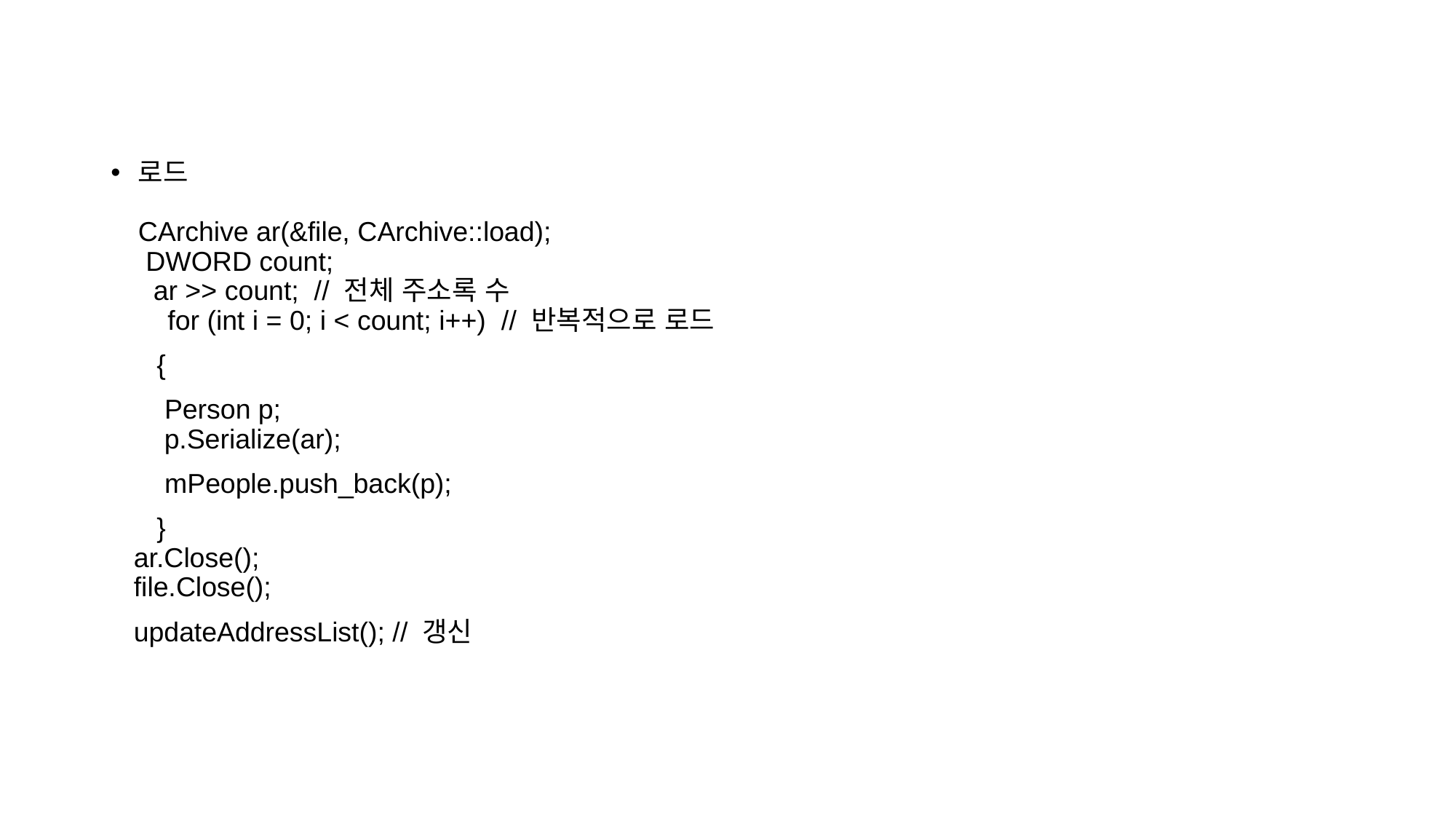

로드
CArchive ar(&file, CArchive::load);
 DWORD count;
  ar >> count;  // 전체 주소록 수
   for (int i = 0; i < count; i++)  // 반복적으로 로드
      {
       Person p;
       p.Serialize(ar);
       mPeople.push_back(p);
      }
   ar.Close();
   file.Close();
   updateAddressList(); // 갱신